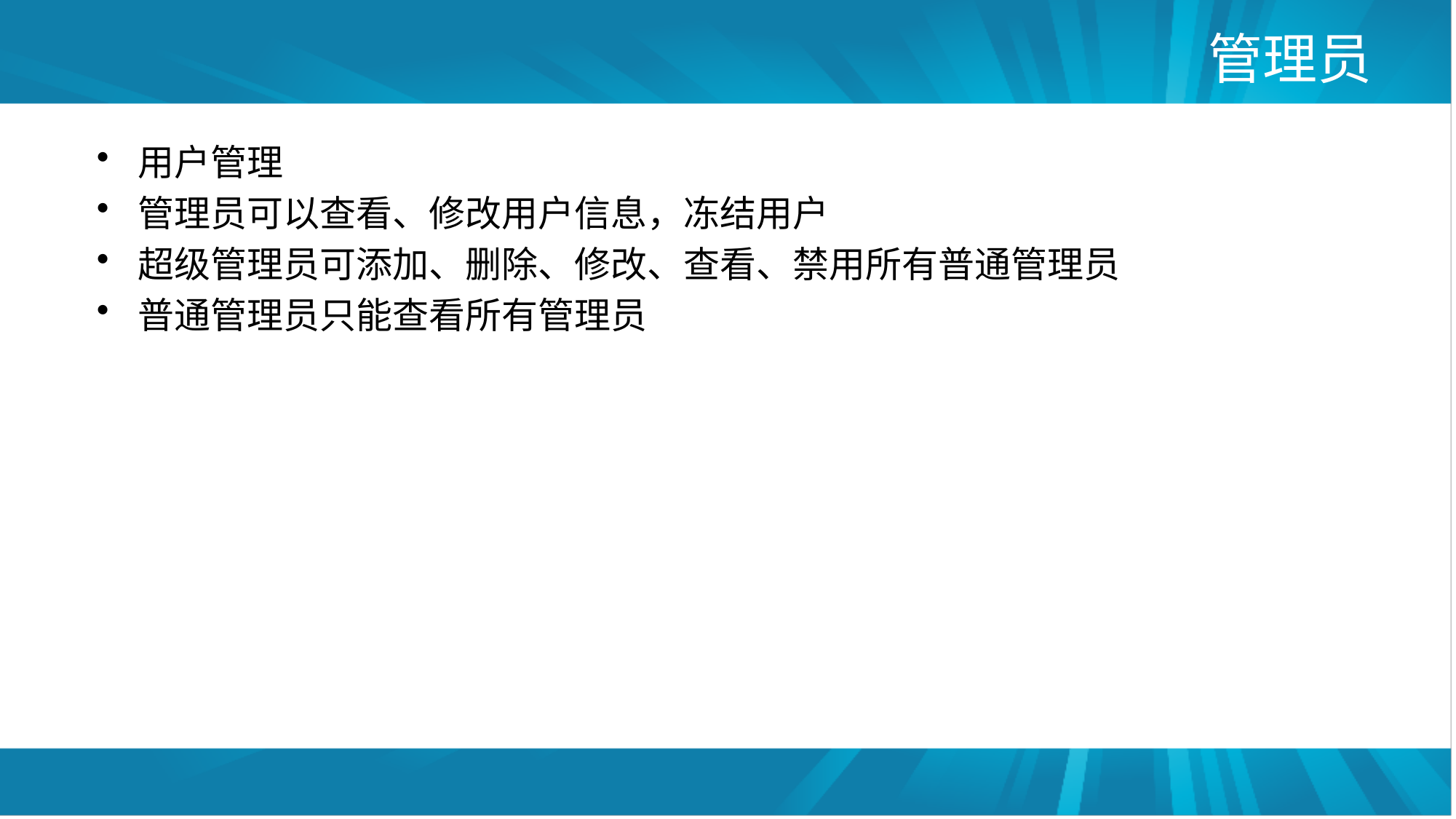

# 管理员
用户管理
管理员可以查看、修改用户信息，冻结用户
超级管理员可添加、删除、修改、查看、禁用所有普通管理员
普通管理员只能查看所有管理员